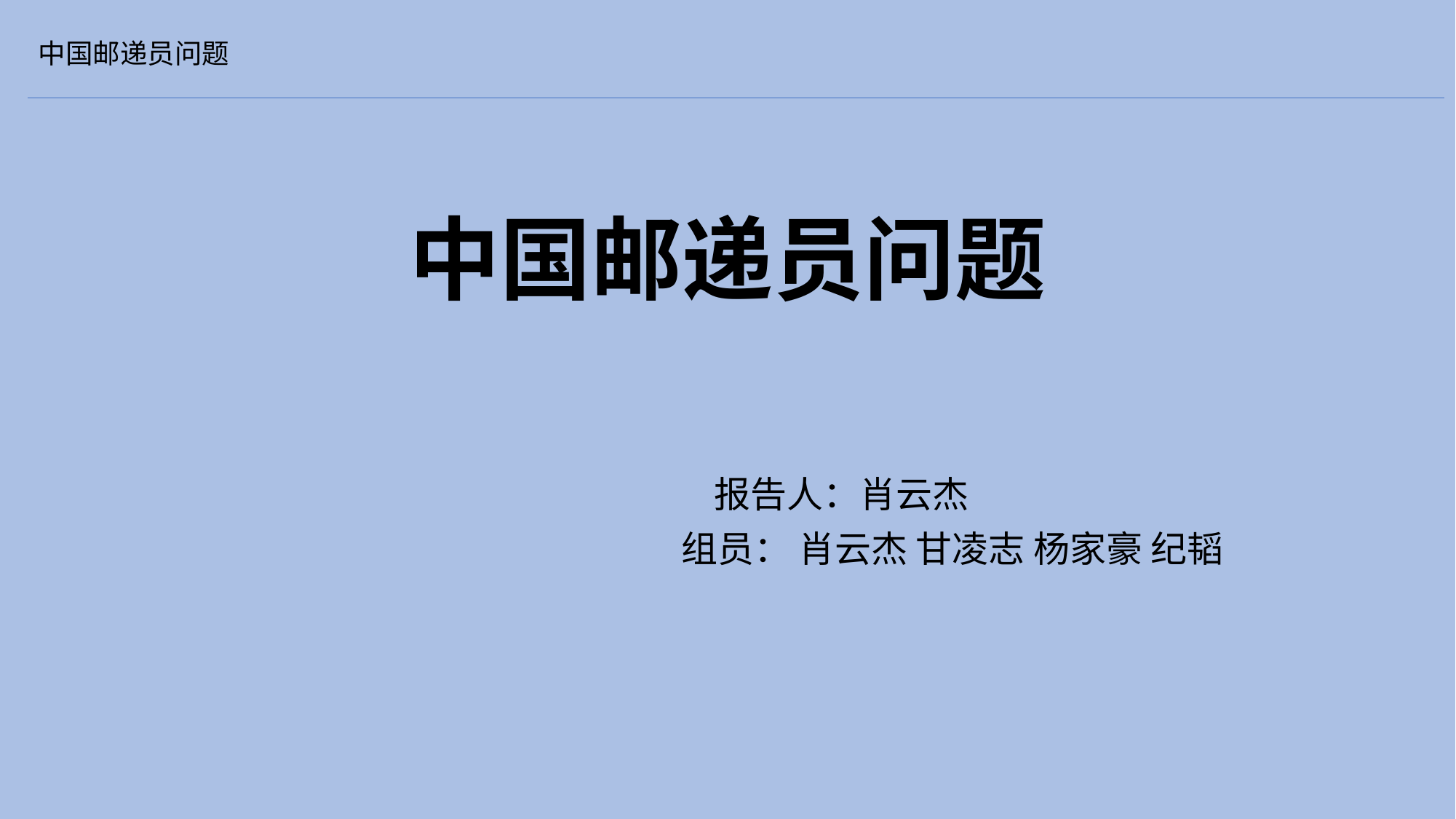

中国邮递员问题
# 中国邮递员问题
报告人：肖云杰
                          组员： 肖云杰 甘凌志 杨家豪 纪韬